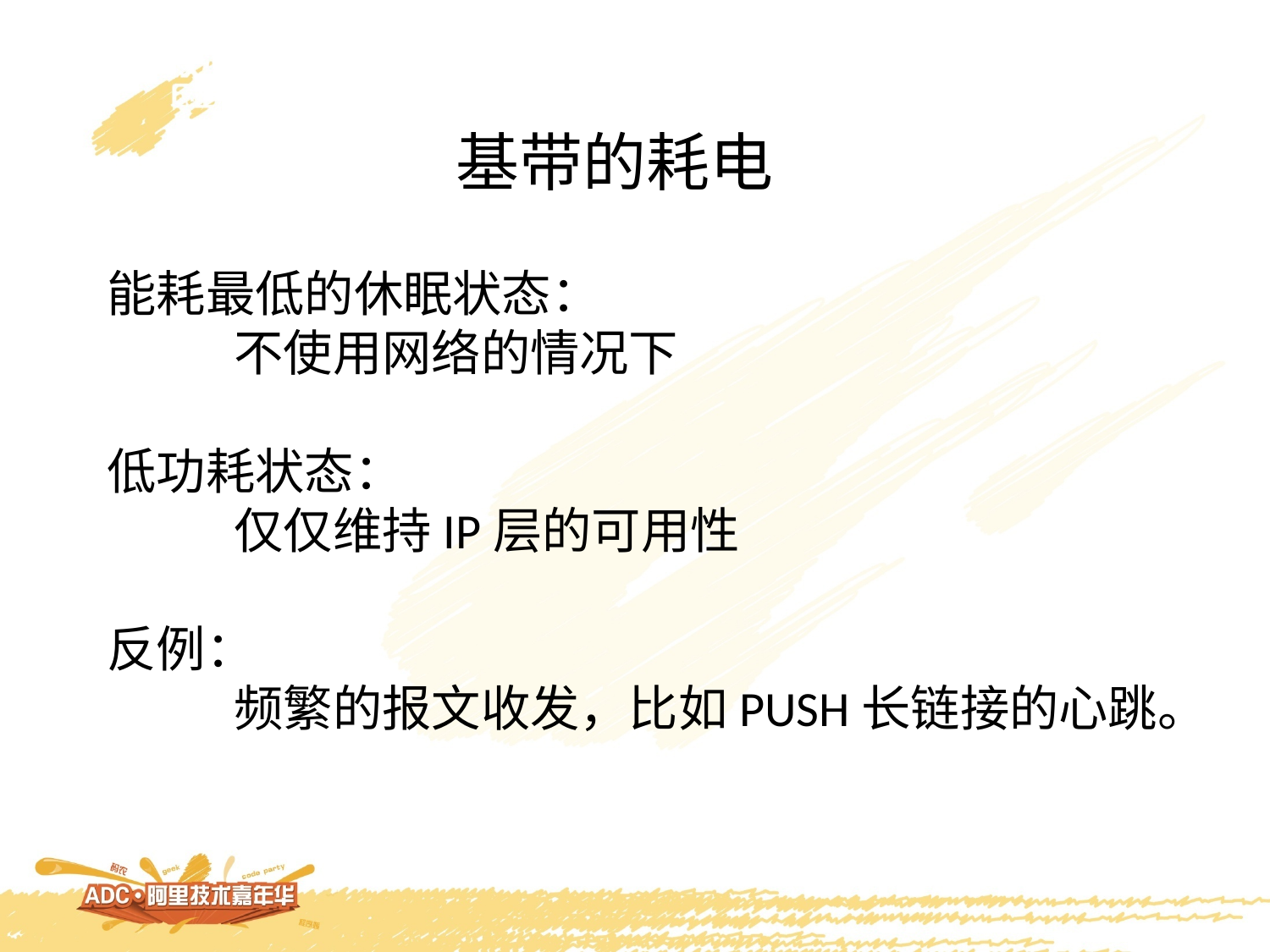

基带的耗电
能耗最低的休眠状态：
	不使用网络的情况下

低功耗状态：
	仅仅维持IP层的可用性

反例：
	频繁的报文收发，比如PUSH长链接的心跳。